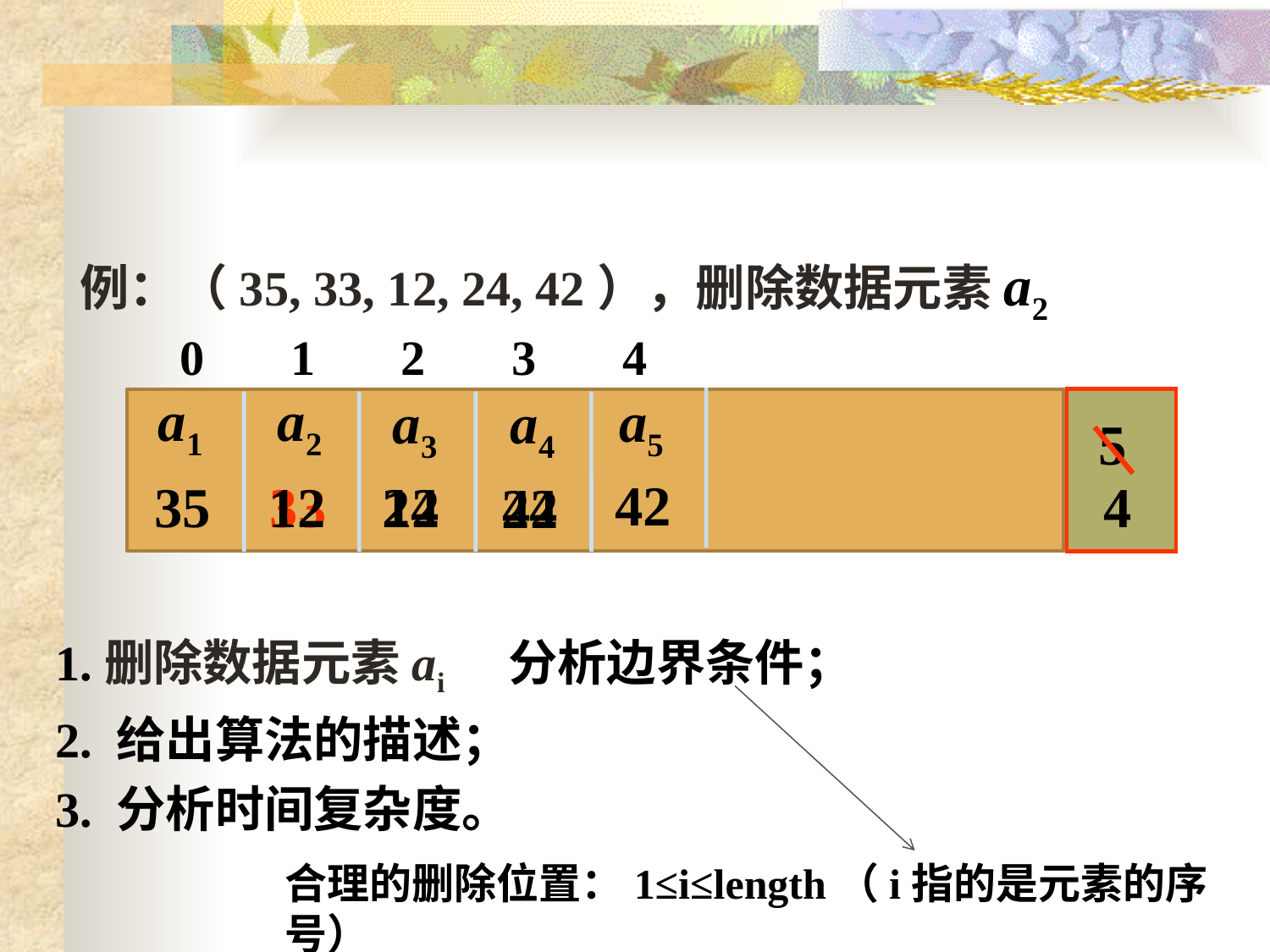

例：（35, 33, 12, 24, 42），删除数据元素a2
0       1       2       3       4
a1
a2
a5
a3
a4

 5

4
42
35
12
12
33
24
24
42
1.删除数据元素ai	 分析边界条件；
2. 给出算法的描述；
3. 分析时间复杂度。
合理的删除位置：1≤i≤length（i指的是元素的序号）